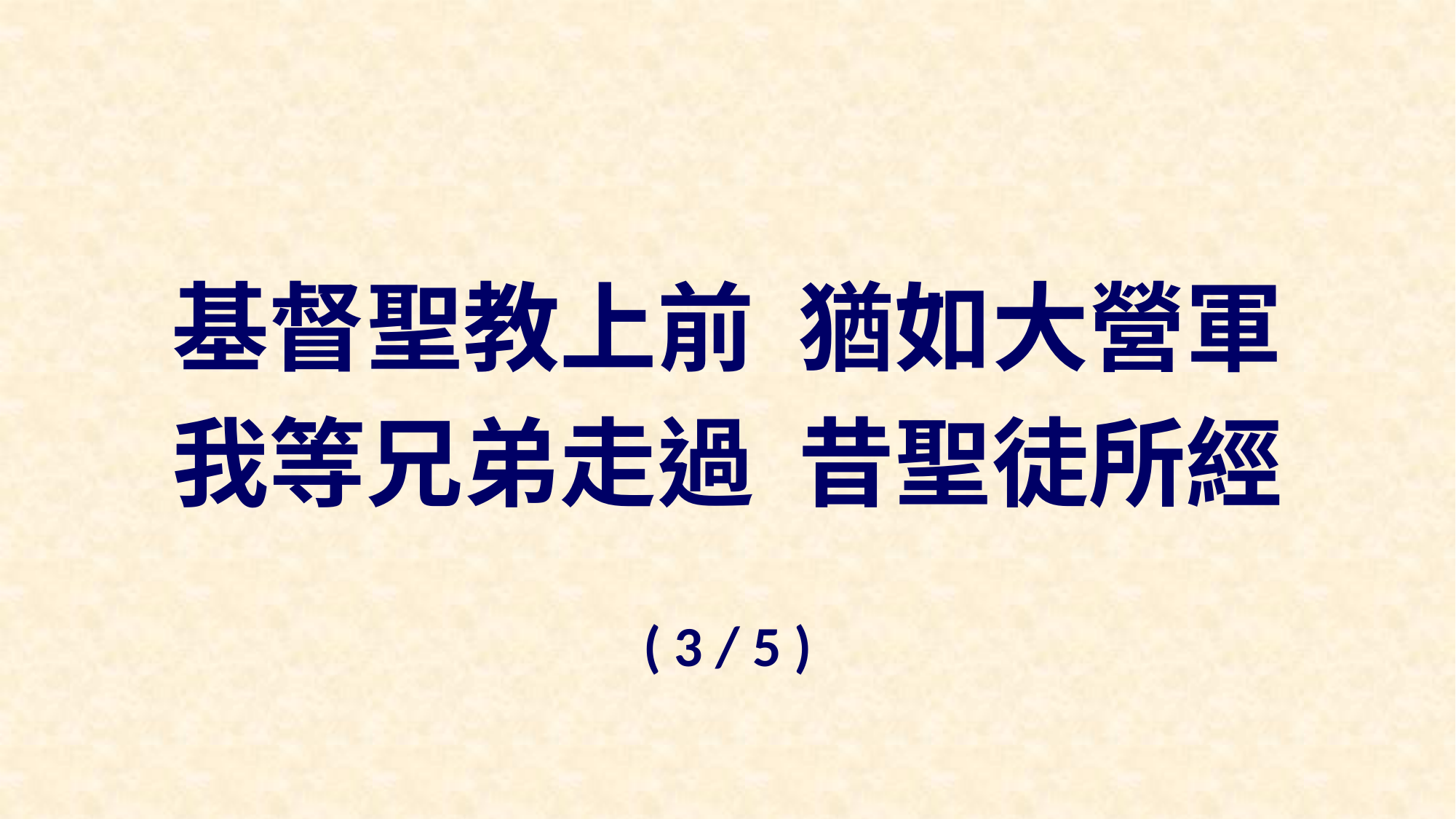

基督聖教上前  猶如大營軍
我等兄弟走過  昔聖徒所經
( 3 / 5 )